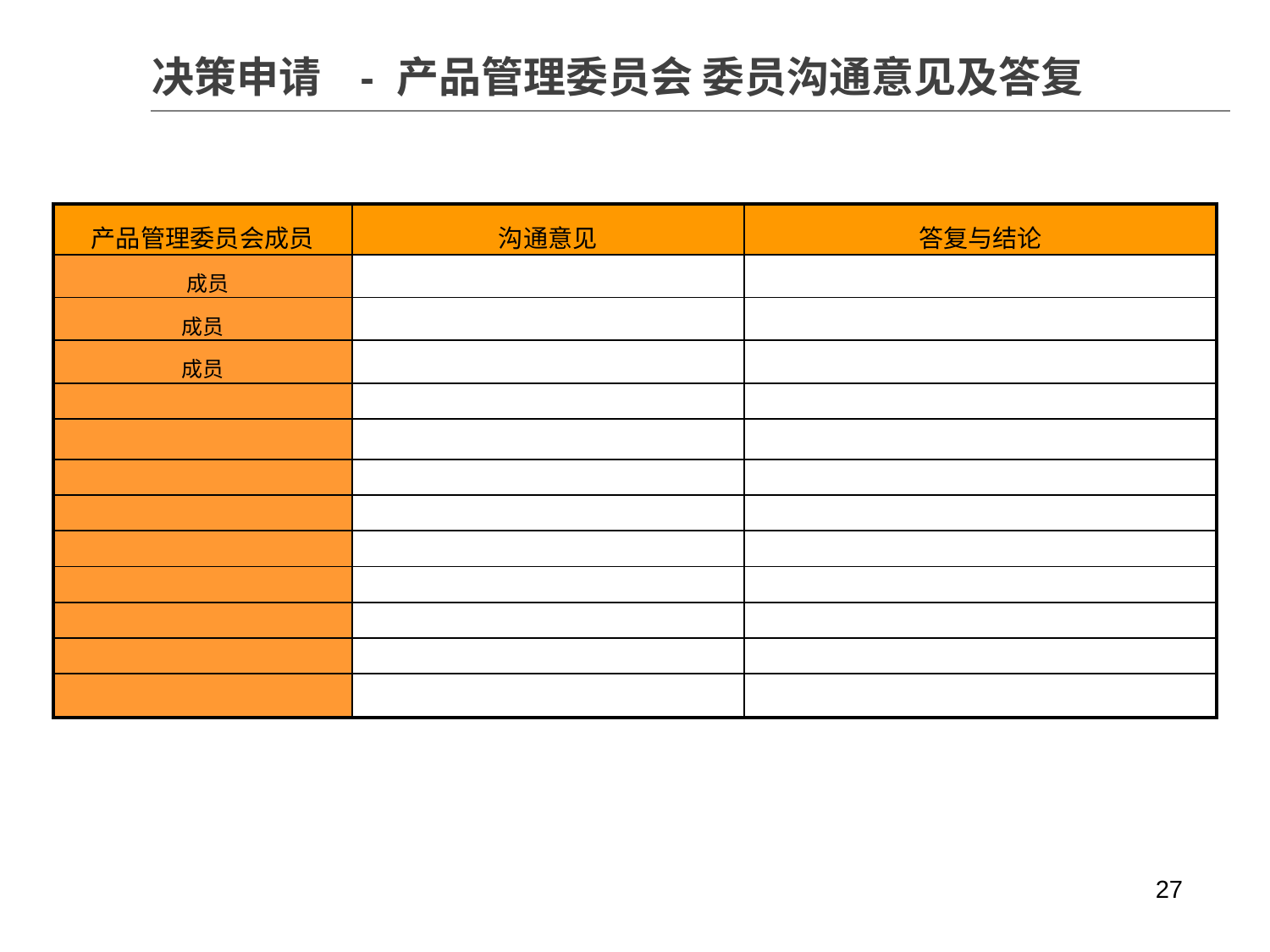

决策申请   - 产品管理委员会 委员沟通意见及答复

| 产品管理委员会成员 | 沟通意见 | 答复与结论 |
| --- | --- | --- |
| 成员 |  |  |
| 成员 |  |  |
| 成员 |  |  |
|  |  |  |
|  |  |  |
|  |  |  |
|  |  |  |
|  |  |  |
|  |  |  |
|  |  |  |
|  |  |  |
|  |  |  |
27